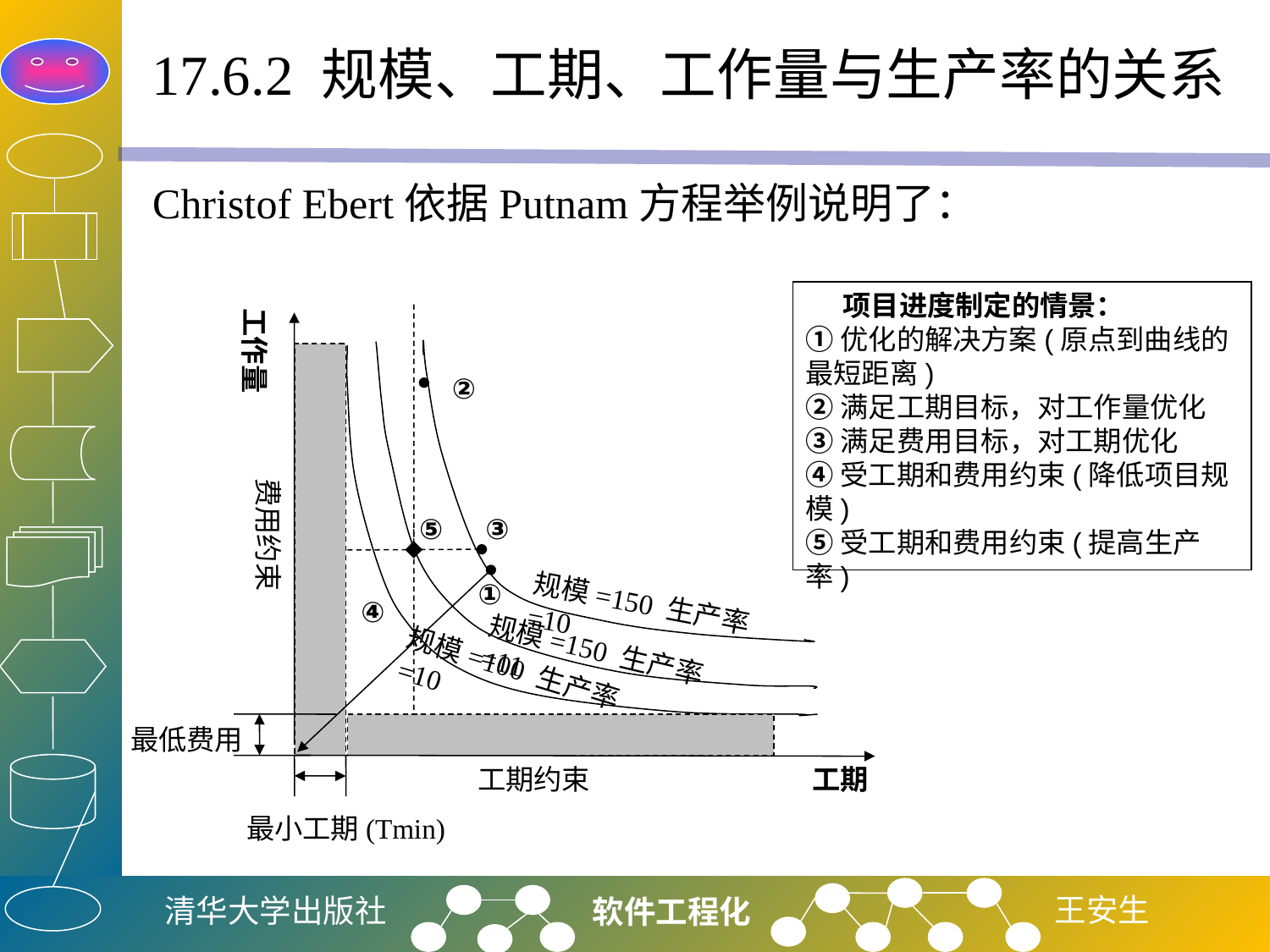

# 17.6.2 规模、工期、工作量与生产率的关系
Christof Ebert依据Putnam方程举例说明了：
项目进度制定的情景：
①优化的解决方案(原点到曲线的最短距离)
②满足工期目标，对工作量优化
③满足费用目标，对工期优化
④受工期和费用约束(降低项目规模)
⑤受工期和费用约束(提高生产率)
工作量

②

费用约束
③
⑤

①
规模=150 生产率=10
④
规模=150 生产率=11
规模=100 生产率=10

最低费用

工期约束
工期

最小工期(Tmin)